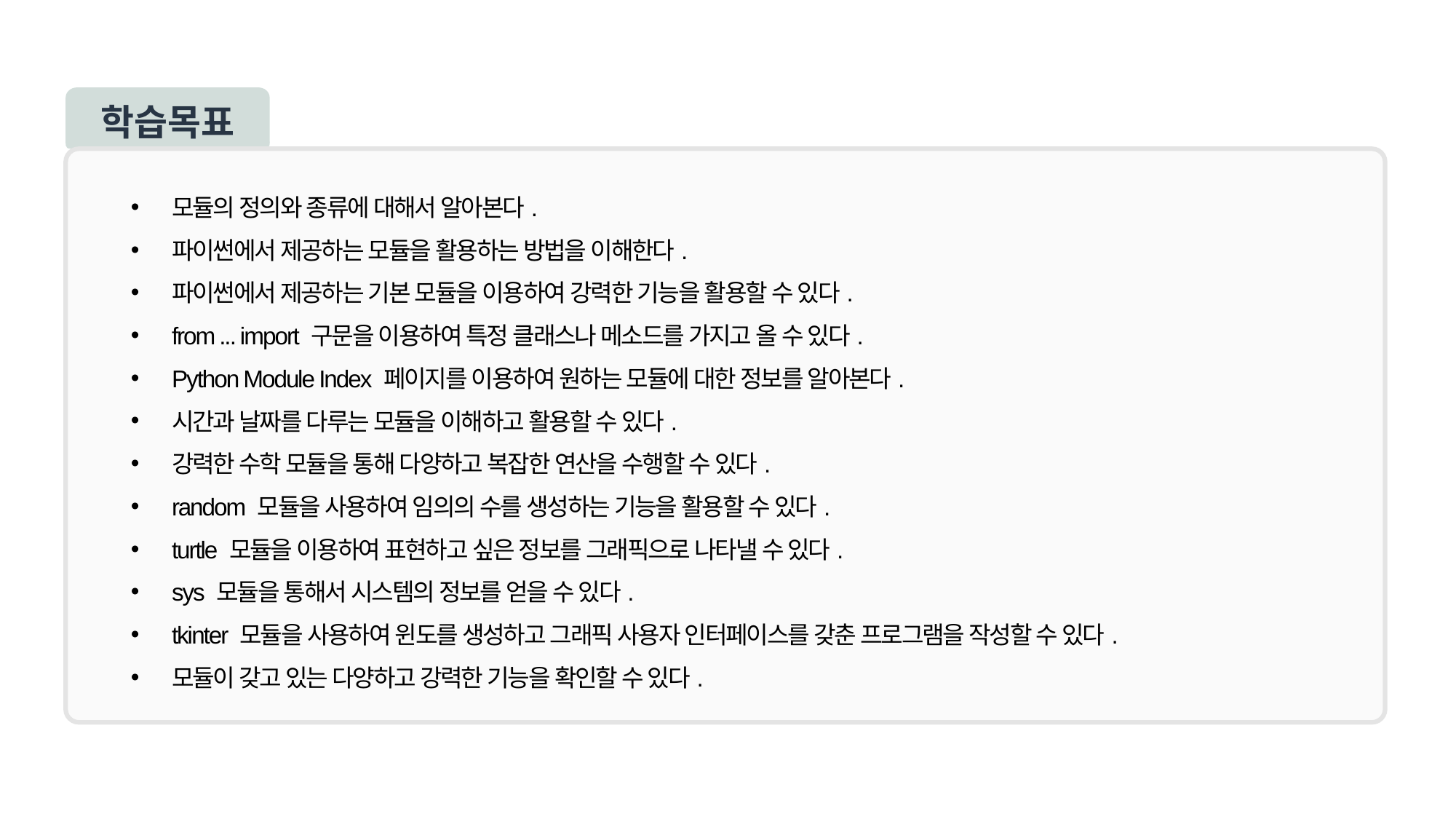

학습목표

모듈의 정의와 종류에 대해서 알아본다.
파이썬에서 제공하는 모듈을 활용하는 방법을 이해한다.
파이썬에서 제공하는 기본 모듈을 이용하여 강력한 기능을 활용할 수 있다.
from ... import 구문을 이용하여 특정 클래스나 메소드를 가지고 올 수 있다.
Python Module Index 페이지를 이용하여 원하는 모듈에 대한 정보를 알아본다.
시간과 날짜를 다루는 모듈을 이해하고 활용할 수 있다.
강력한 수학 모듈을 통해 다양하고 복잡한 연산을 수행할 수 있다.
random 모듈을 사용하여 임의의 수를 생성하는 기능을 활용할 수 있다.
turtle 모듈을 이용하여 표현하고 싶은 정보를 그래픽으로 나타낼 수 있다.
sys 모듈을 통해서 시스템의 정보를 얻을 수 있다.
tkinter 모듈을 사용하여 윈도를 생성하고 그래픽 사용자 인터페이스를 갖춘 프로그램을 작성할 수 있다.
모듈이 갖고 있는 다양하고 강력한 기능을 확인할 수 있다.